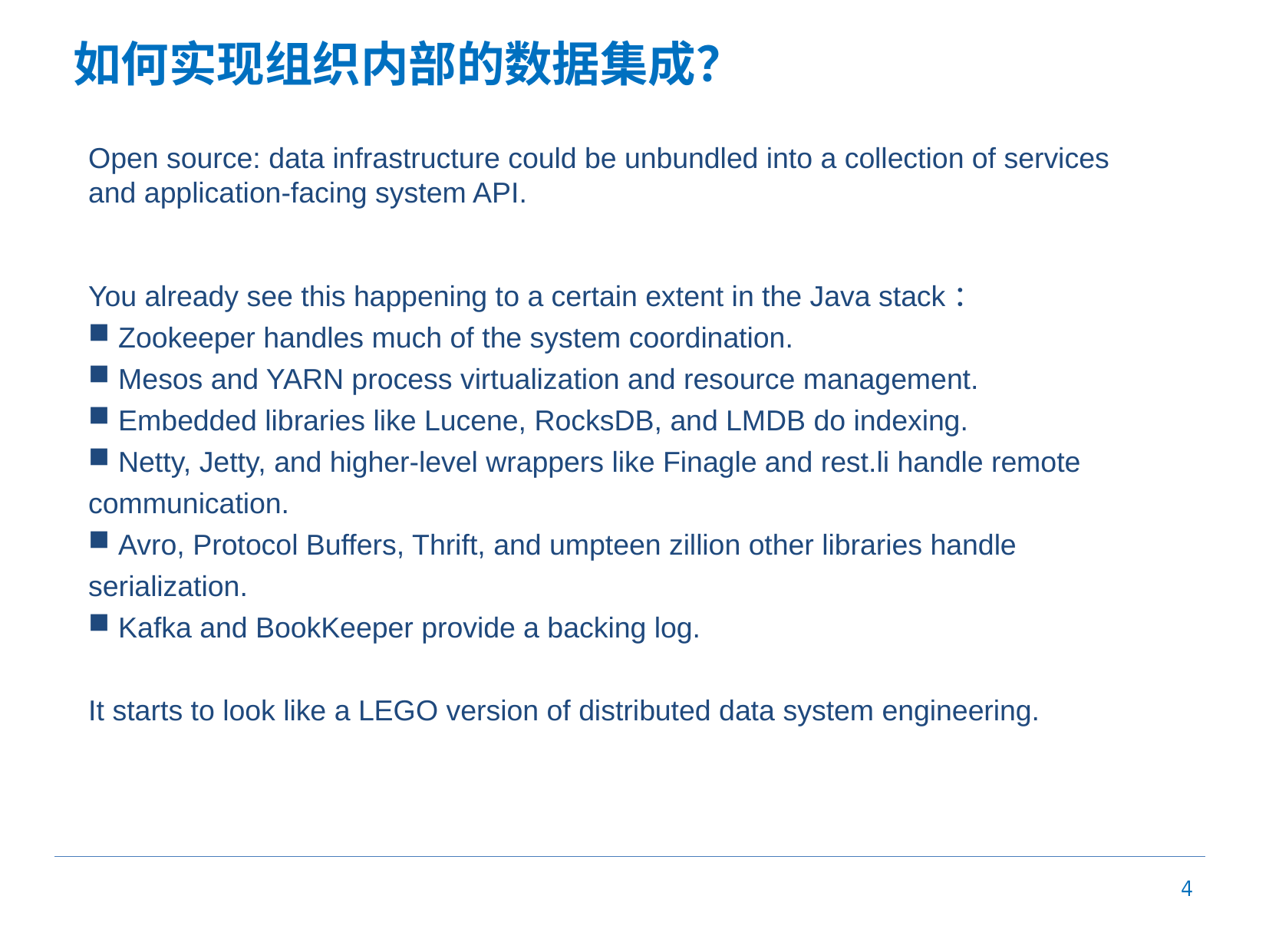

# 如何实现组织内部的数据集成？
Open source: data infrastructure could be unbundled into a collection of services and application-facing system API.

You already see this happening to a certain extent in the Java stack：
 Zookeeper handles much of the system coordination.
 Mesos and YARN process virtualization and resource management.
 Embedded libraries like Lucene, RocksDB, and LMDB do indexing.
 Netty, Jetty, and higher-level wrappers like Finagle and rest.li handle remote communication.
 Avro, Protocol Buffers, Thrift, and umpteen zillion other libraries handle serialization.
 Kafka and BookKeeper provide a backing log.

It starts to look like a LEGO version of distributed data system engineering.

4